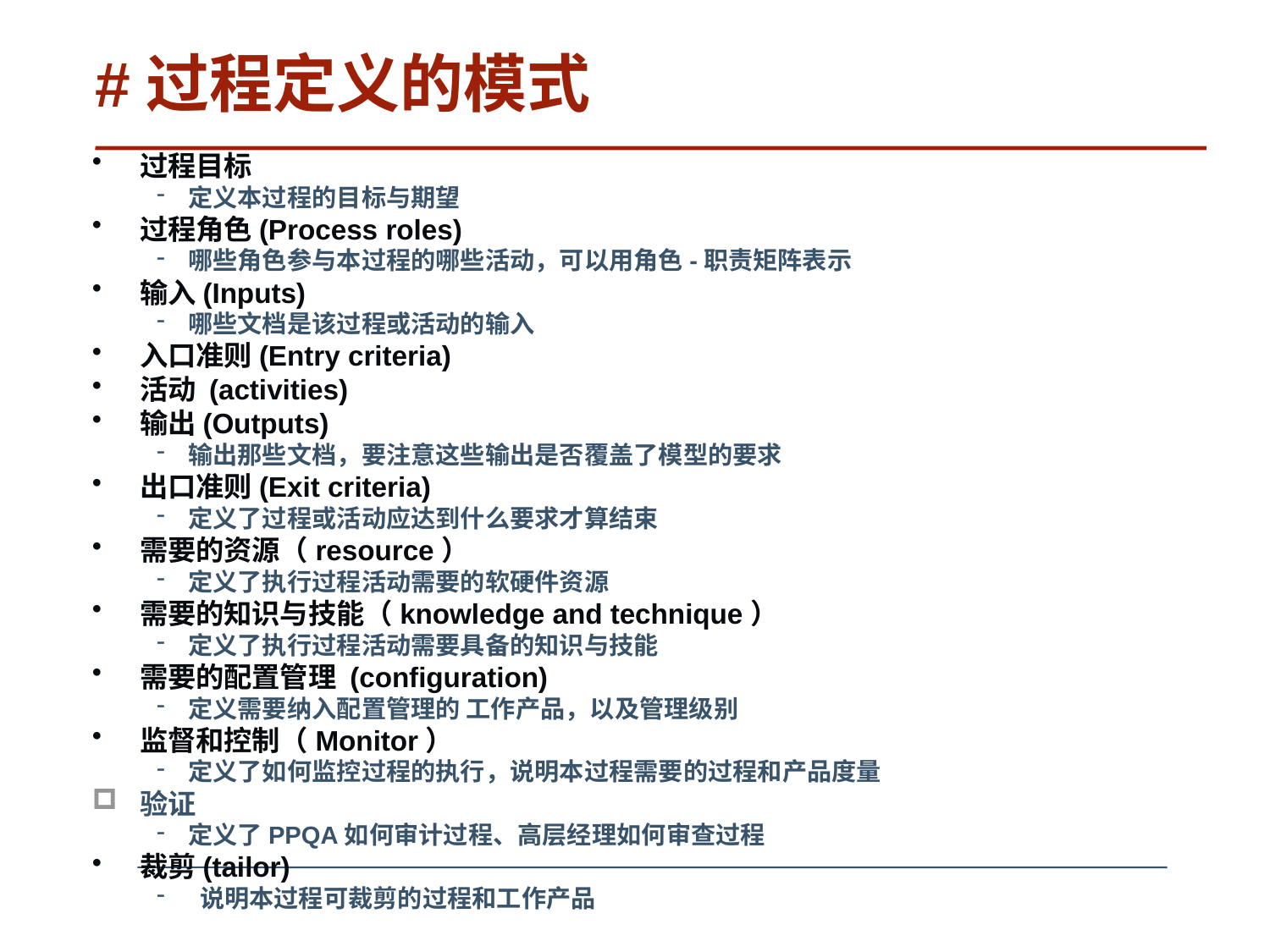

# #过程定义的模式
过程目标
定义本过程的目标与期望
过程角色(Process roles)
哪些角色参与本过程的哪些活动，可以用角色-职责矩阵表示
输入(Inputs)
哪些文档是该过程或活动的输入
入口准则(Entry criteria)
活动 (activities)
输出(Outputs)
输出那些文档，要注意这些输出是否覆盖了模型的要求
出口准则(Exit criteria)
定义了过程或活动应达到什么要求才算结束
需要的资源（resource）
定义了执行过程活动需要的软硬件资源
需要的知识与技能（knowledge and technique）
定义了执行过程活动需要具备的知识与技能
需要的配置管理 (configuration)
定义需要纳入配置管理的 工作产品，以及管理级别
监督和控制（Monitor）
定义了如何监控过程的执行，说明本过程需要的过程和产品度量
验证
定义了PPQA如何审计过程、高层经理如何审查过程
裁剪(tailor)
 说明本过程可裁剪的过程和工作产品